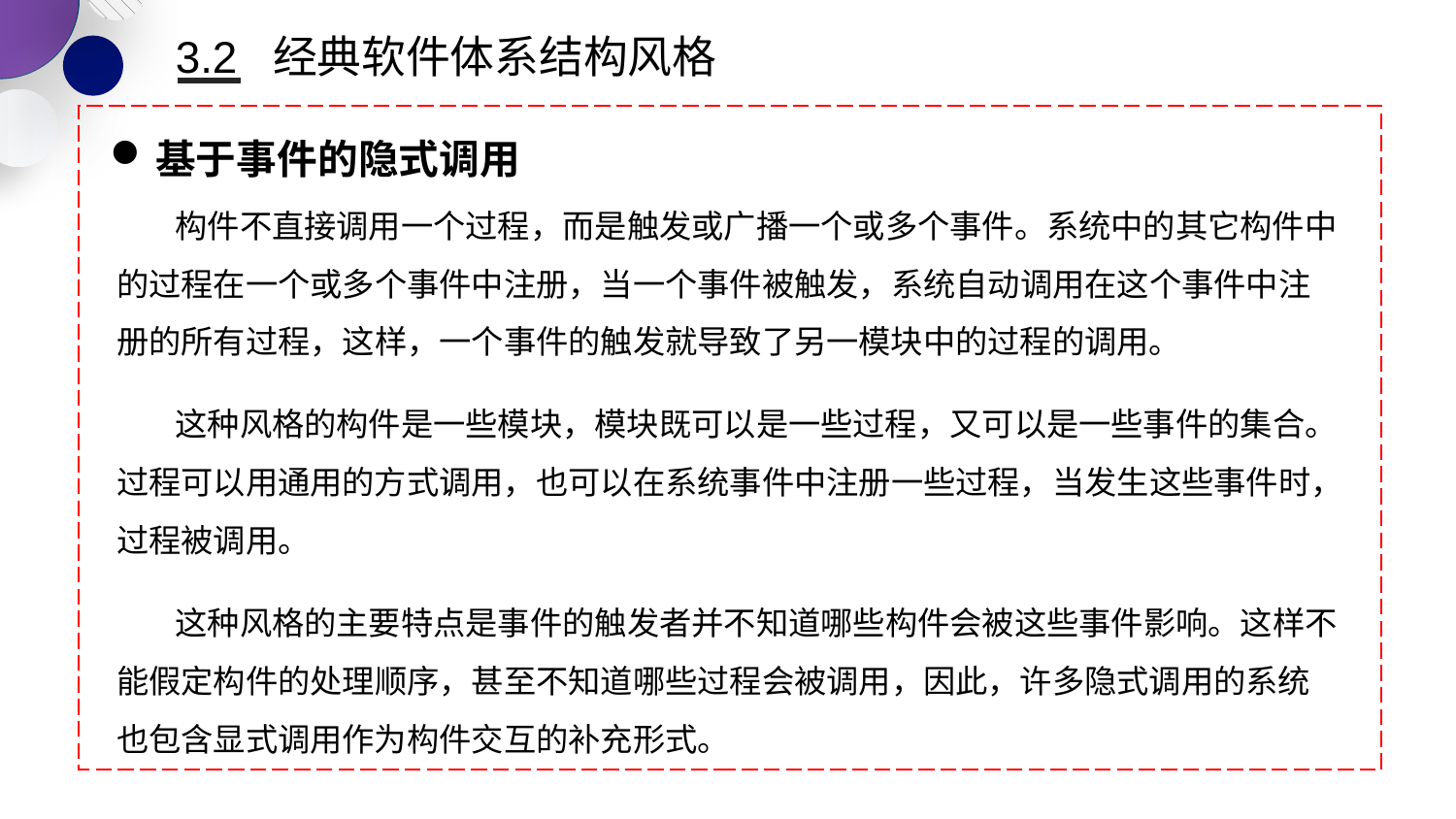

3.2  经典软件体系结构风格

基于事件的隐式调用
       构件不直接调用一个过程，而是触发或广播一个或多个事件。系统中的其它构件中的过程在一个或多个事件中注册，当一个事件被触发，系统自动调用在这个事件中注册的所有过程，这样，一个事件的触发就导致了另一模块中的过程的调用。
       这种风格的构件是一些模块，模块既可以是一些过程，又可以是一些事件的集合。过程可以用通用的方式调用，也可以在系统事件中注册一些过程，当发生这些事件时，过程被调用。
       这种风格的主要特点是事件的触发者并不知道哪些构件会被这些事件影响。这样不能假定构件的处理顺序，甚至不知道哪些过程会被调用，因此，许多隐式调用的系统也包含显式调用作为构件交互的补充形式。